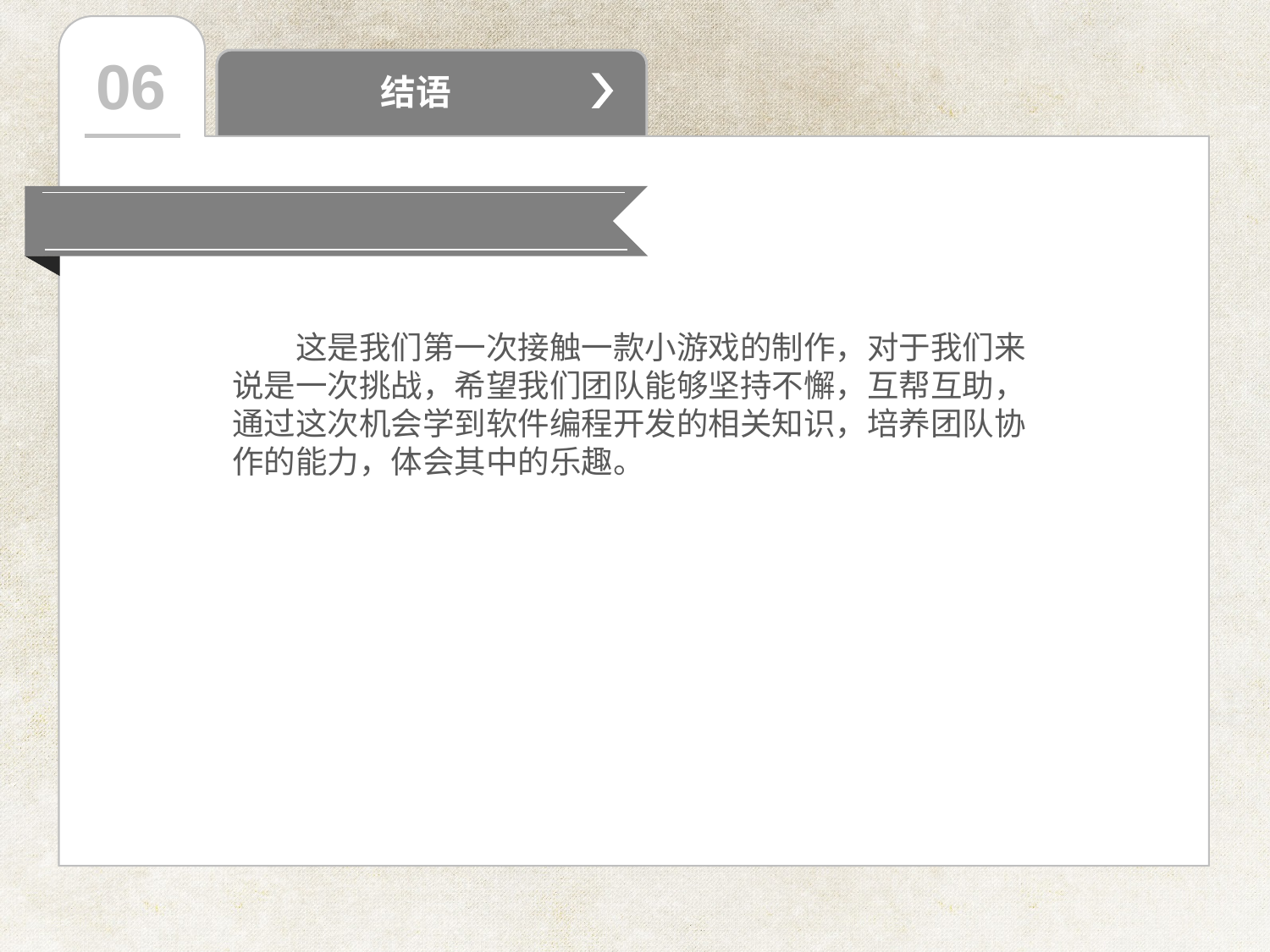

#
06

结语

这是我们第一次接触一款小游戏的制作，对于我们来说是一次挑战，希望我们团队能够坚持不懈，互帮互助，通过这次机会学到软件编程开发的相关知识，培养团队协作的能力，体会其中的乐趣。